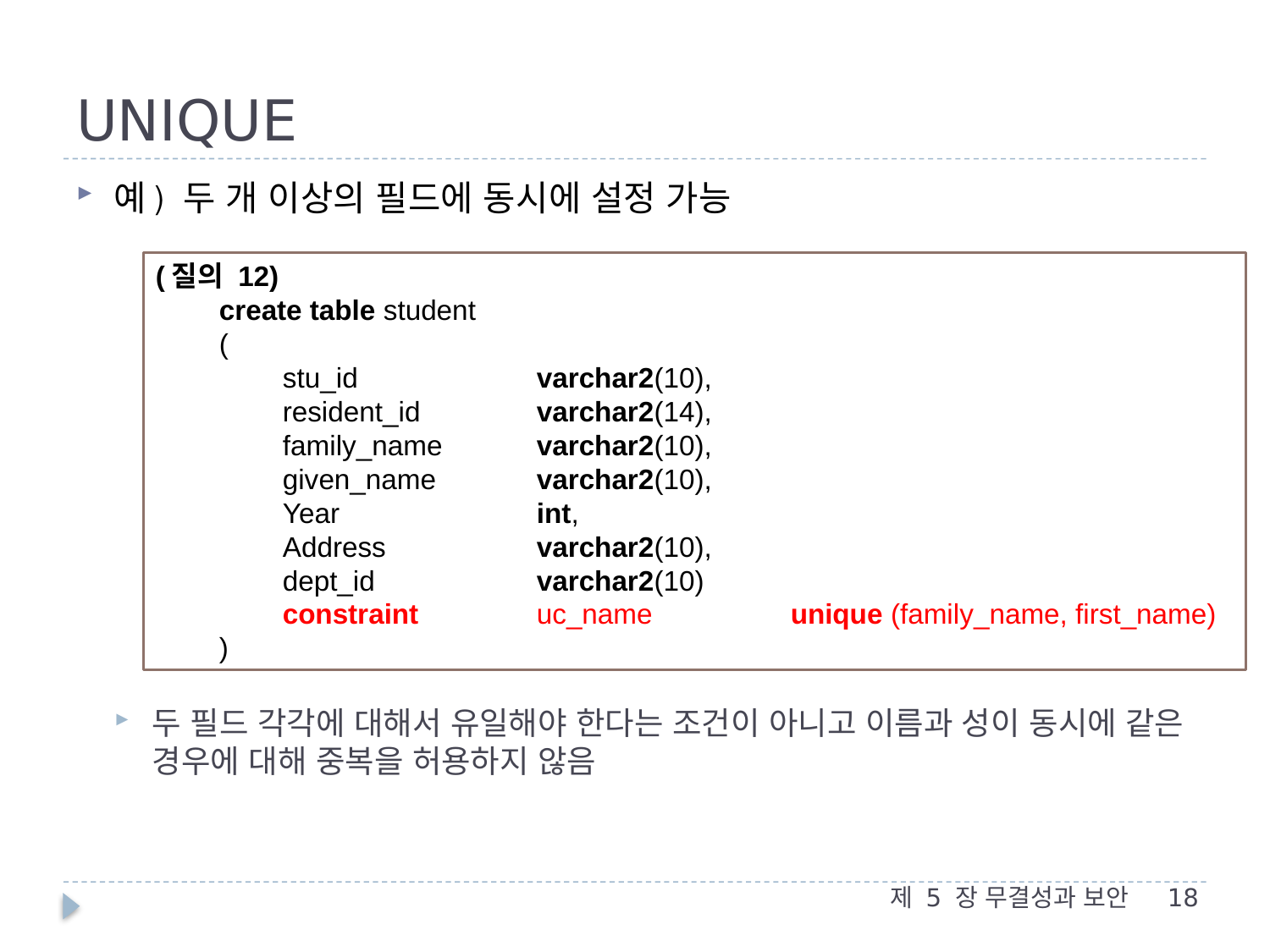

# UNIQUE
예) 두 개 이상의 필드에 동시에 설정 가능

두 필드 각각에 대해서 유일해야 한다는 조건이 아니고 이름과 성이 동시에 같은 경우에 대해 중복을 허용하지 않음

(질의 12)
create table student
(
stu_id		varchar2(10),
resident_id	varchar2(14),
family_name	varchar2(10),
given_name	varchar2(10),
Year		int,
Address		varchar2(10),
dept_id		varchar2(10)
constraint 	uc_name 		unique (family_name, first_name)
)
제 5 장 무결성과 보안
18